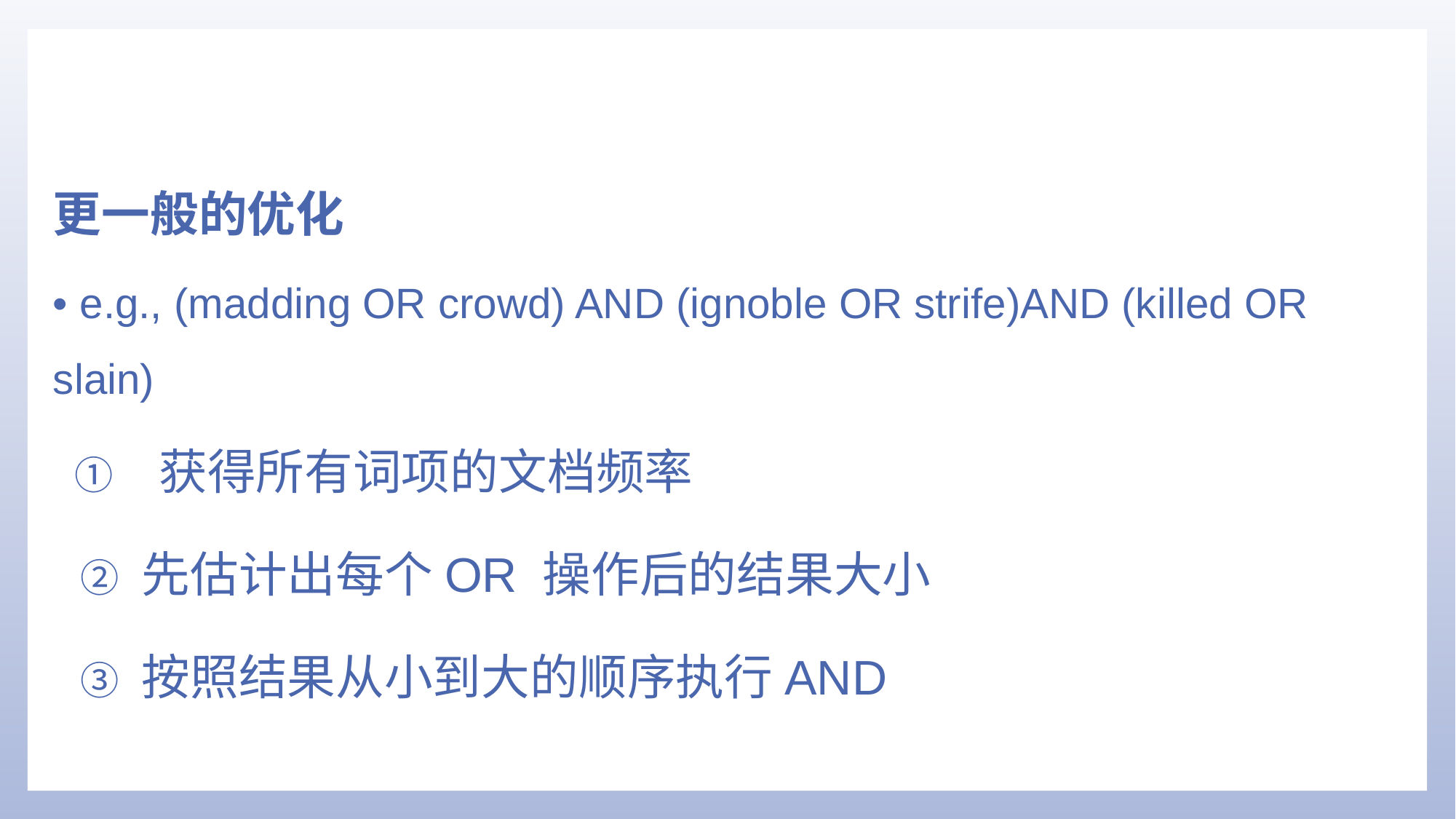

更一般的优化
• e.g., (madding OR crowd) AND (ignoble OR strife)AND (killed OR slain)
 获得所有词项的文档频率
先估计出每个OR 操作后的结果大小
按照结果从小到大的顺序执行AND